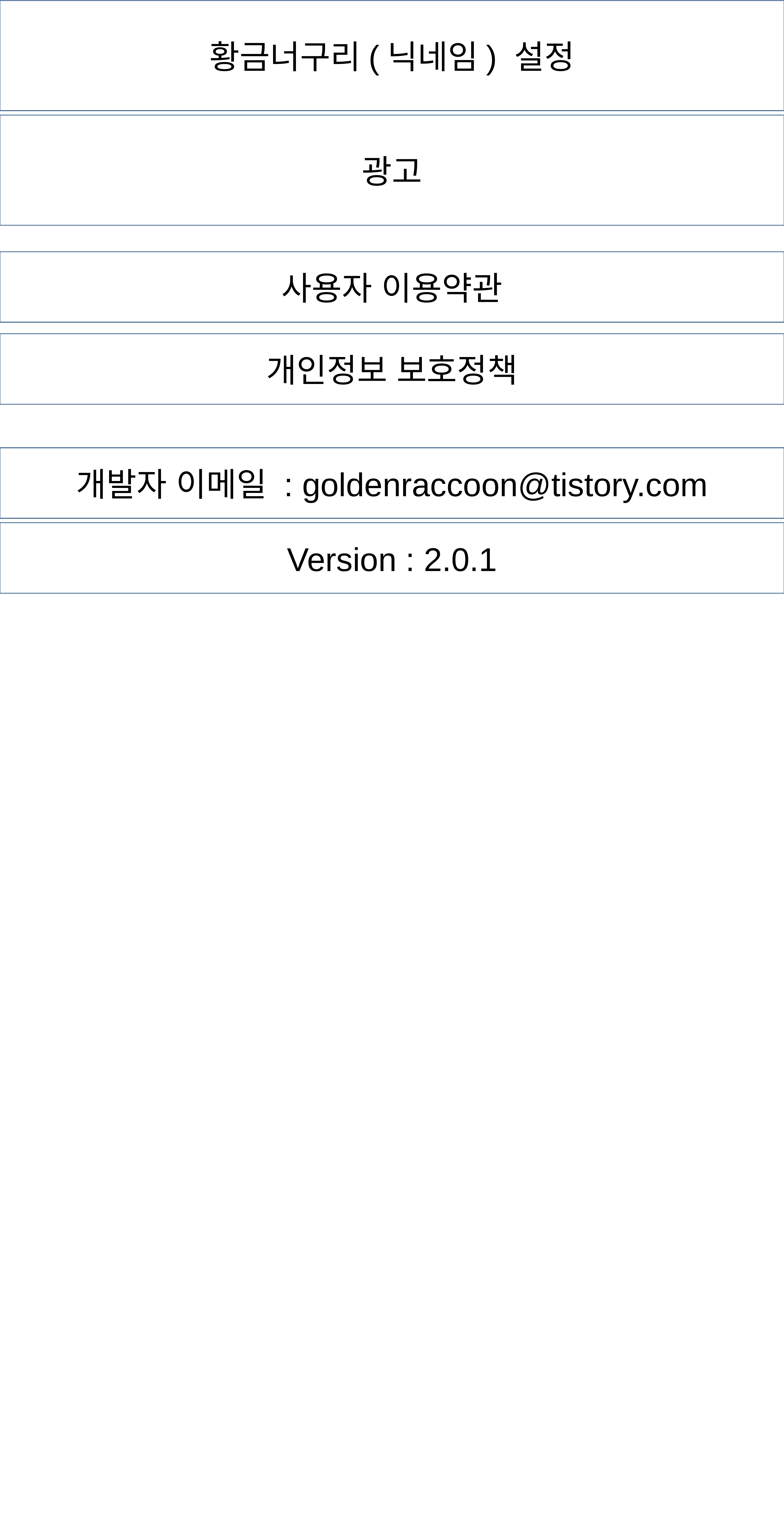

황금너구리(닉네임) 설정
광고
사용자 이용약관
개인정보 보호정책
개발자 이메일 : goldenraccoon@tistory.com
Version : 2.0.1